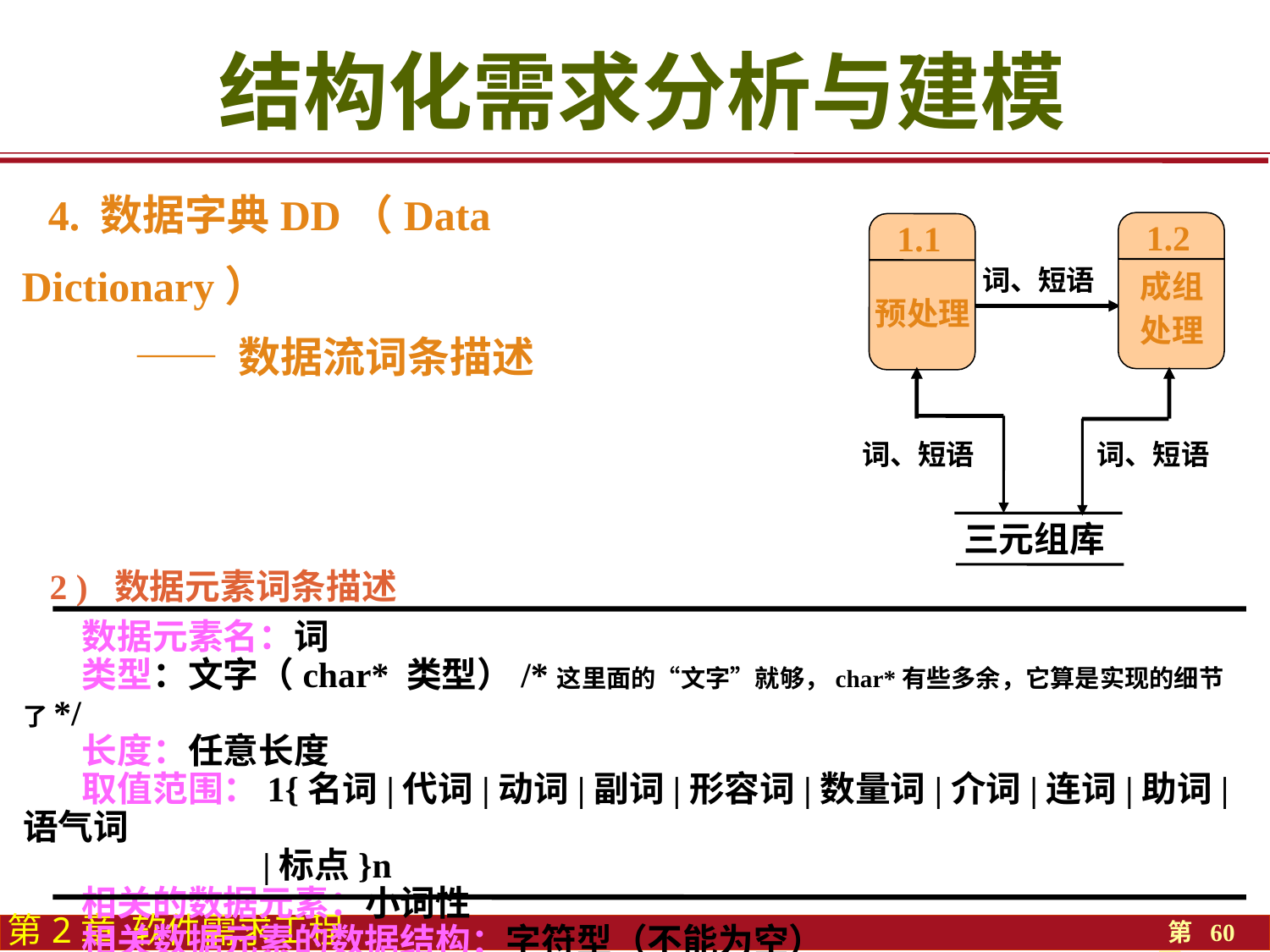

结构化需求分析与建模
4. 数据字典DD（Data Dictionary）
         —— 数据流词条描述

1.2
1.1

词、短语

成组
处理
预处理

词、短语
词、短语
三元组库

2 )  数据元素词条描述
   数据元素名：词
   类型：文字（char* 类型）/*这里面的“文字”就够，char*有些多余，它算是实现的细节了*/
   长度：任意长度
   取值范围：1{名词|代词|动词|副词|形容词|数量词|介词|连词|助词|语气词
                        |标点}n
   相关的数据元素：小词性
   相关数据元素的数据结构：字符型（不能为空）